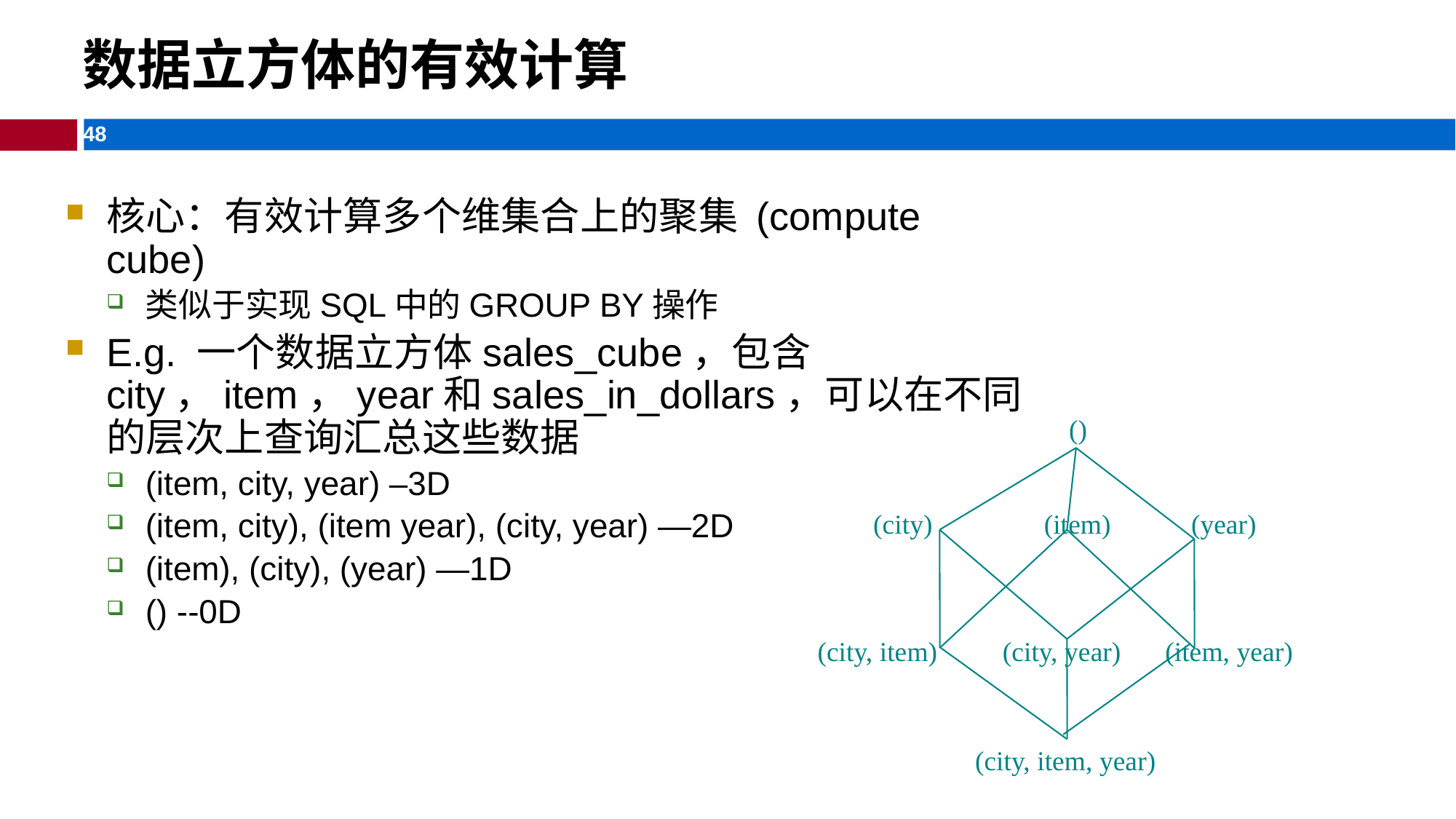

数据立方体的有效计算
核心：有效计算多个维集合上的聚集 (compute cube)
类似于实现SQL中的GROUP BY操作
E.g. 一个数据立方体sales_cube，包含city，item，year和sales_in_dollars，可以在不同的层次上查询汇总这些数据
(item, city, year) –3D
(item, city), (item year), (city, year) —2D
(item), (city), (year) —1D
() --0D
()

(city)
(item)
(year)

(city, item)
(city, year)
(item, year)

(city, item, year)